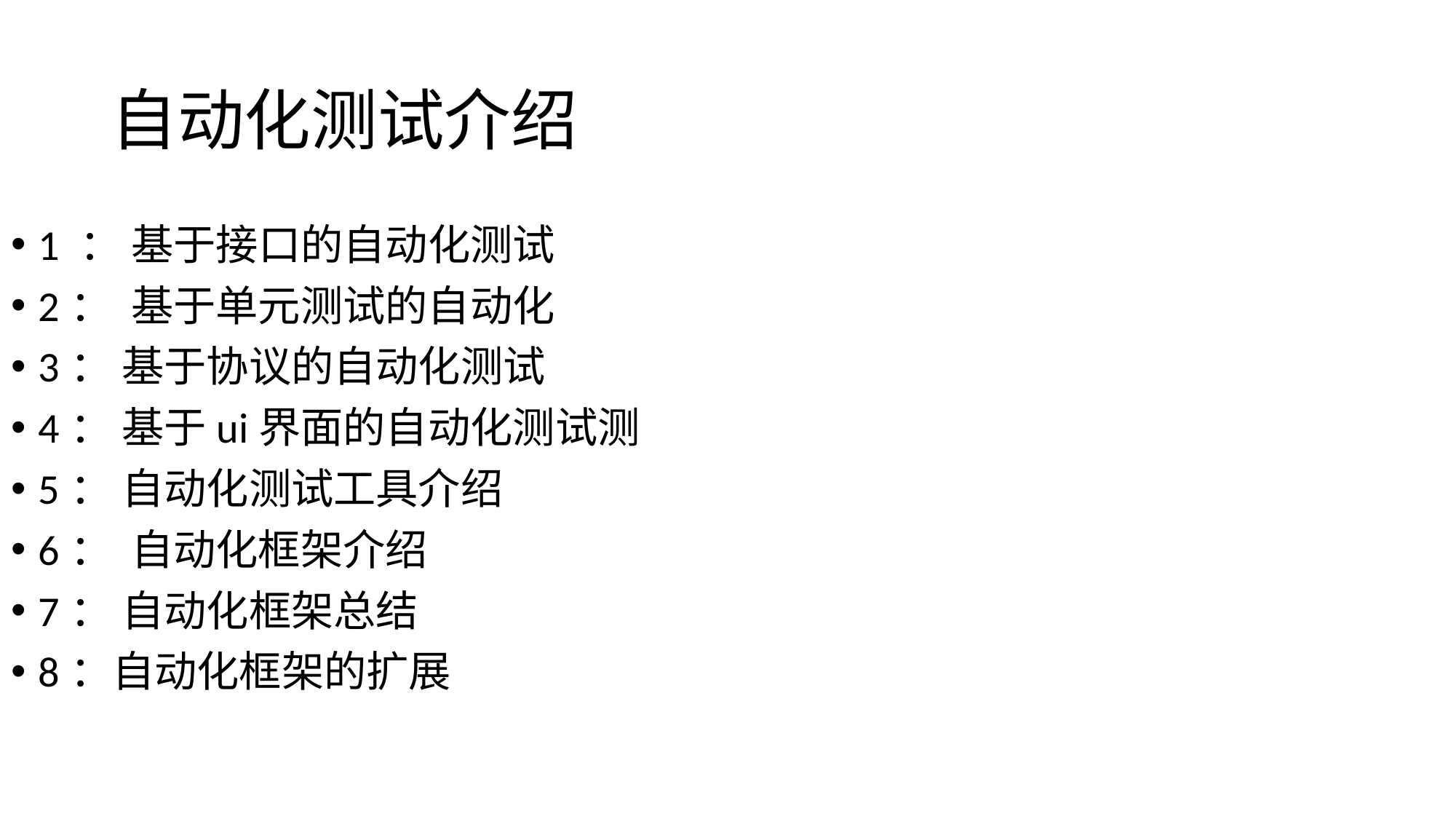

# 自动化测试介绍
1 ： 基于接口的自动化测试
2：  基于单元测试的自动化
3： 基于协议的自动化测试
4： 基于ui界面的自动化测试测
5： 自动化测试工具介绍
6：  自动化框架介绍
7： 自动化框架总结
8：自动化框架的扩展